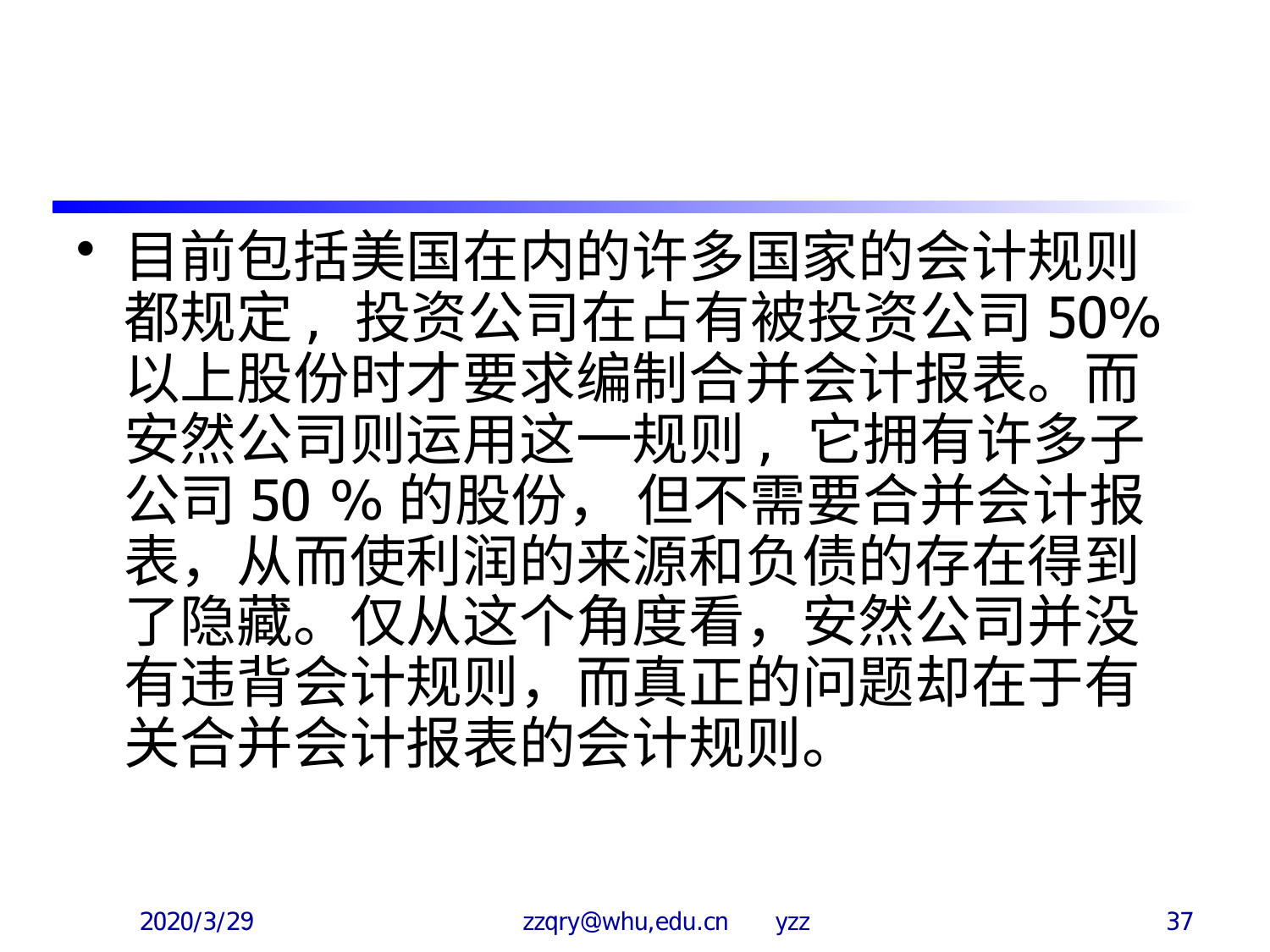

目前包括美国在内的许多国家的会计规则都规定, 投资公司在占有被投资公司50%以上股份时才要求编制合并会计报表。而安然公司则运用这一规则, 它拥有许多子公司50 %的股份， 但不需要合并会计报表，从而使利润的来源和负债的存在得到了隐藏。仅从这个角度看，安然公司并没有违背会计规则，而真正的问题却在于有关合并会计报表的会计规则。
2020/3/29
zzqry@whu,edu.cn      yzz
37